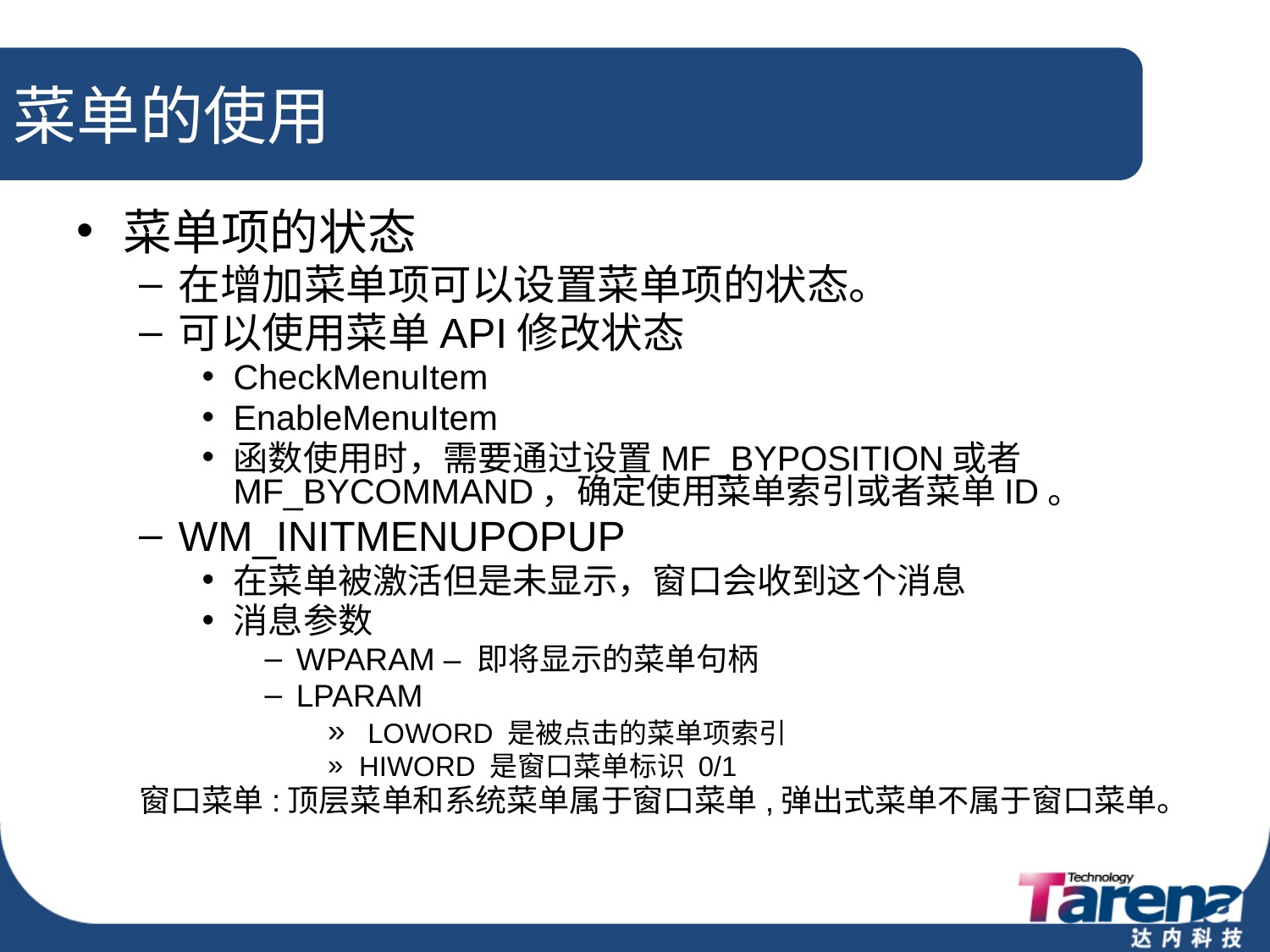

# 菜单的使用
菜单项的状态
在增加菜单项可以设置菜单项的状态。
可以使用菜单API修改状态
CheckMenuItem
EnableMenuItem
函数使用时，需要通过设置MF_BYPOSITION或者MF_BYCOMMAND，确定使用菜单索引或者菜单ID。
WM_INITMENUPOPUP
在菜单被激活但是未显示，窗口会收到这个消息
消息参数
WPARAM – 即将显示的菜单句柄
LPARAM
 LOWORD 是被点击的菜单项索引
HIWORD 是窗口菜单标识 0/1
窗口菜单:顶层菜单和系统菜单属于窗口菜单,弹出式菜单不属于窗口菜单。